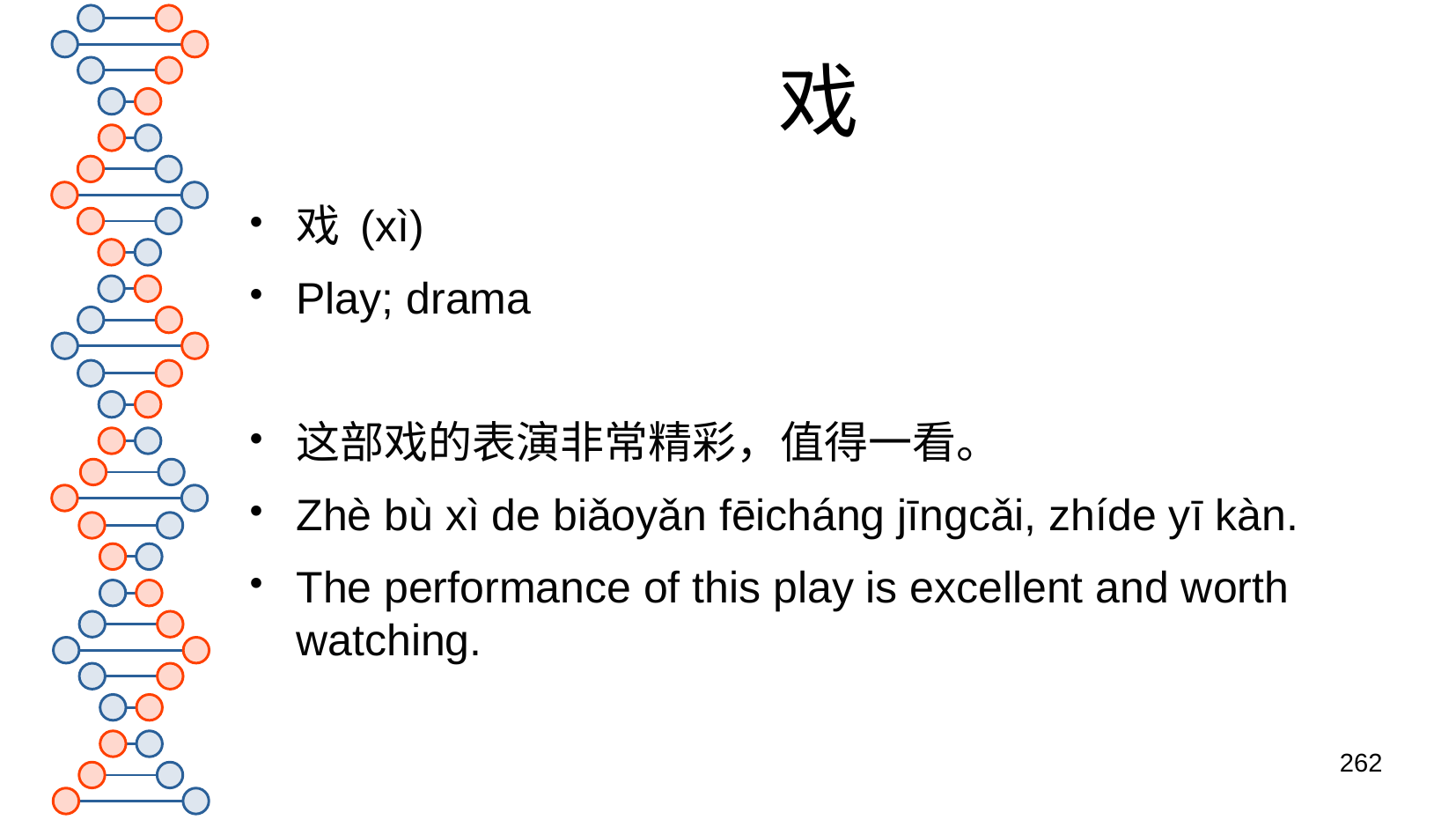

# 戏
戏 (xì)
Play; drama

这部戏的表演非常精彩，值得一看。
Zhè bù xì de biǎoyǎn fēicháng jīngcǎi, zhíde yī kàn.
The performance of this play is excellent and worth watching.

262